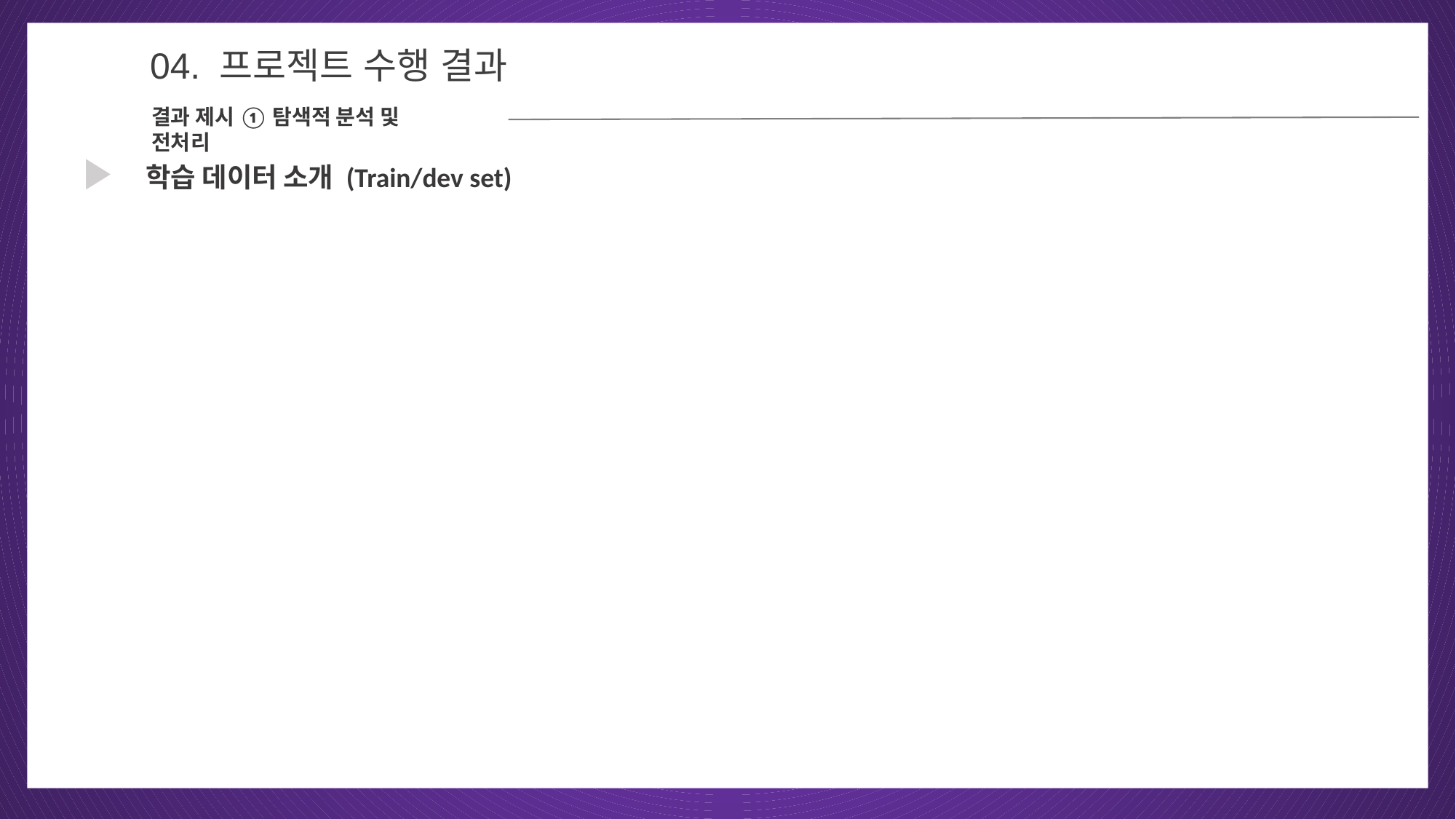

04
04. 프로젝트 수행 결과
결과 제시 ① 탐색적 분석 및 전처리
▶
학습 데이터 소개 (Train/dev set)